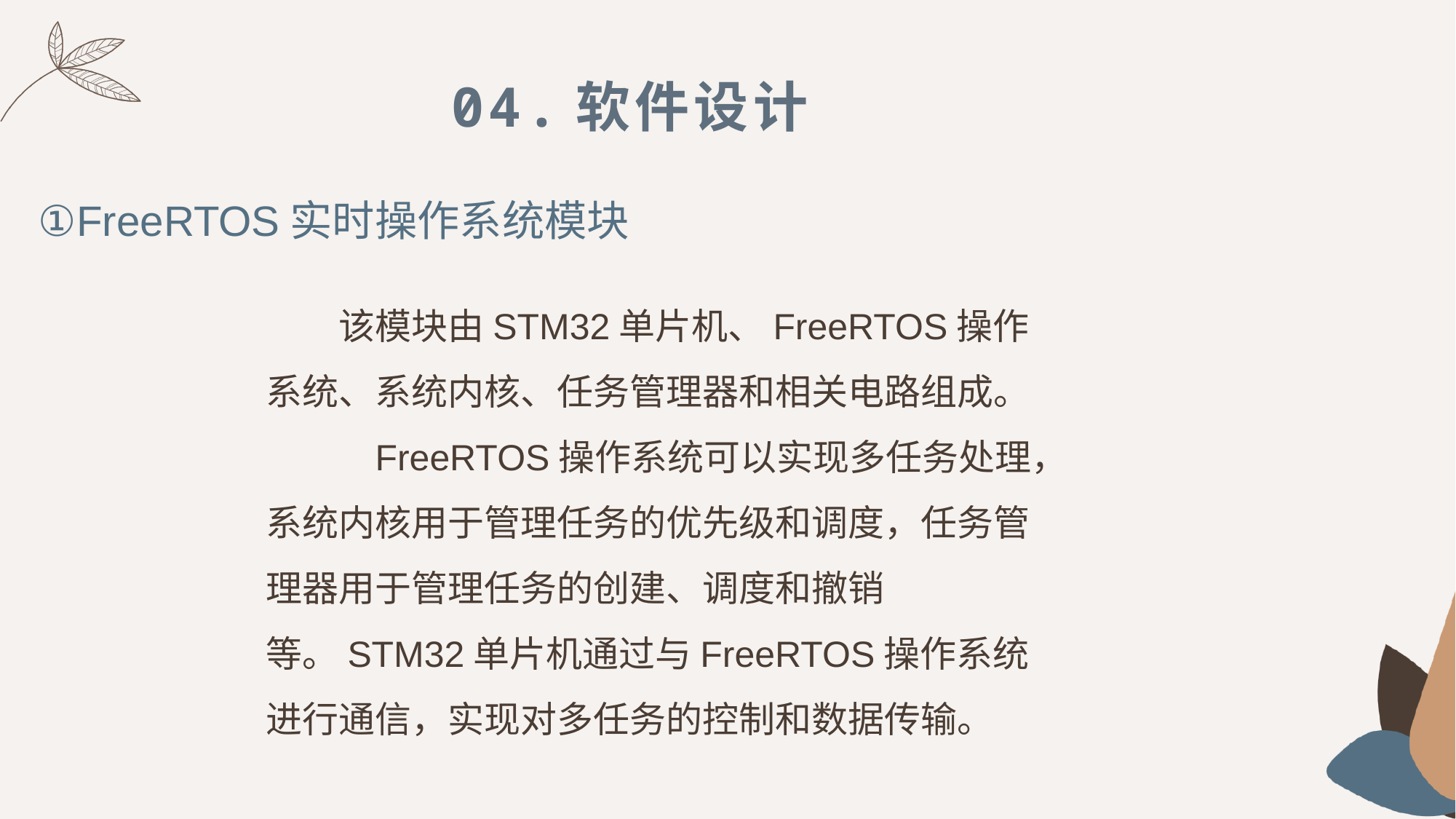

04.软件设计
①FreeRTOS实时操作系统模块

该模块由STM32单片机、FreeRTOS操作系统、系统内核、任务管理器和相关电路组成。	FreeRTOS操作系统可以实现多任务处理，系统内核用于管理任务的优先级和调度，任务管理器用于管理任务的创建、调度和撤销等。STM32单片机通过与FreeRTOS操作系统进行通信，实现对多任务的控制和数据传输。